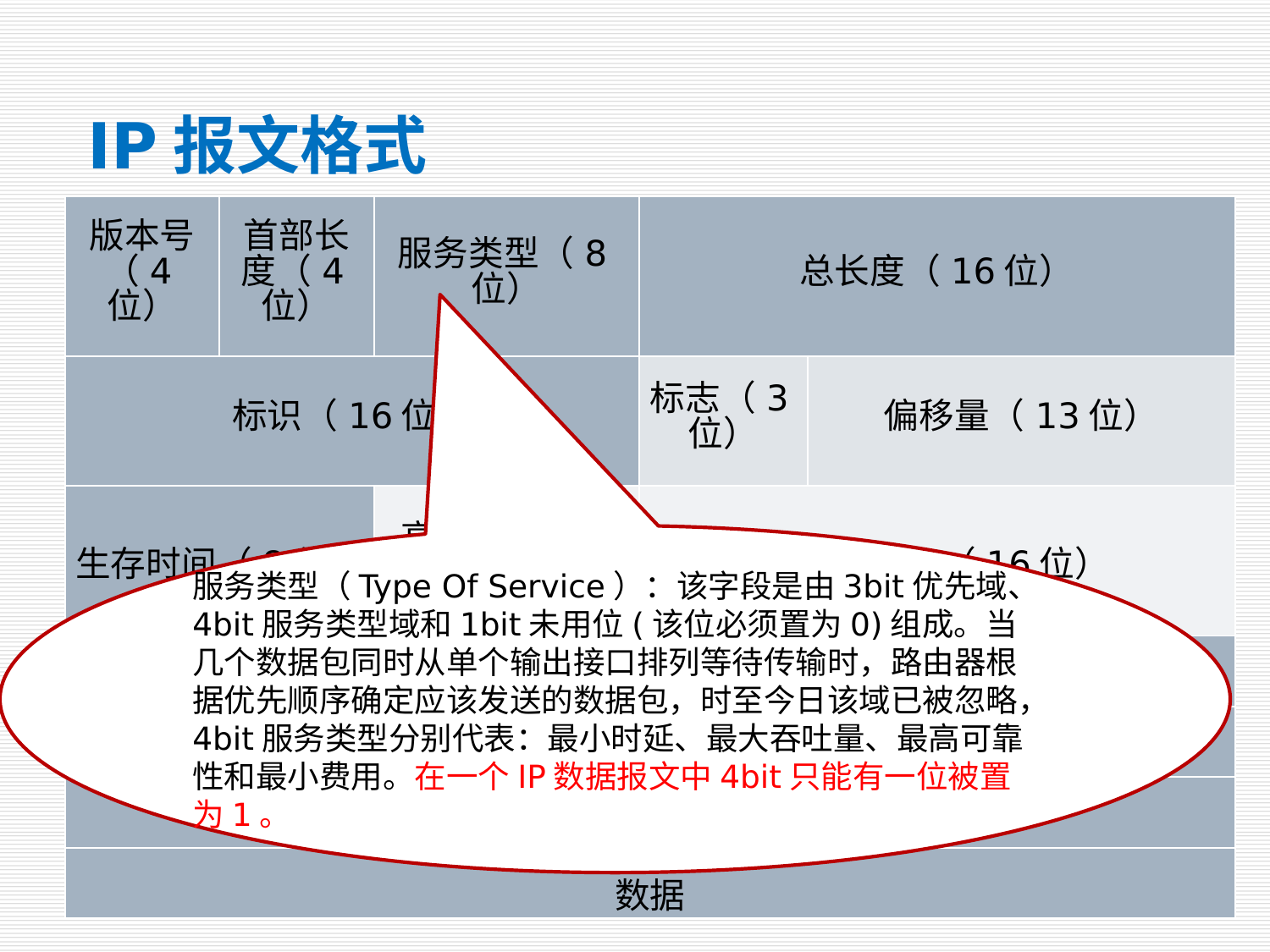

# IP报文格式
| 版本号（4位） | 首部长度（4位） | 服务类型（8位） | 总长度（16位） |  |
| --- | --- | --- | --- | --- |
| 标识（16位） |  |  | 标志（3位） | 偏移量（13位） |
| 生存时间（8位） |  | 高层协议类型（8位） | 首部检验和（16位） |  |
| 源IP地址（32位） |  |  |  |  |
| 目的IP地址（32位） |  |  |  |  |
| IP选项（如果有） |  |  |  |  |
| 数据 |  |  |  |  |
服务类型（Type Of Service）：该字段是由3bit优先域、4bit服务类型域和1bit未用位(该位必须置为0)组成。当几个数据包同时从单个输出接口排列等待传输时，路由器根据优先顺序确定应该发送的数据包，时至今日该域已被忽略，4bit服务类型分别代表：最小时延、最大吞吐量、最高可靠性和最小费用。在一个IP数据报文中4bit只能有一位被置为1。